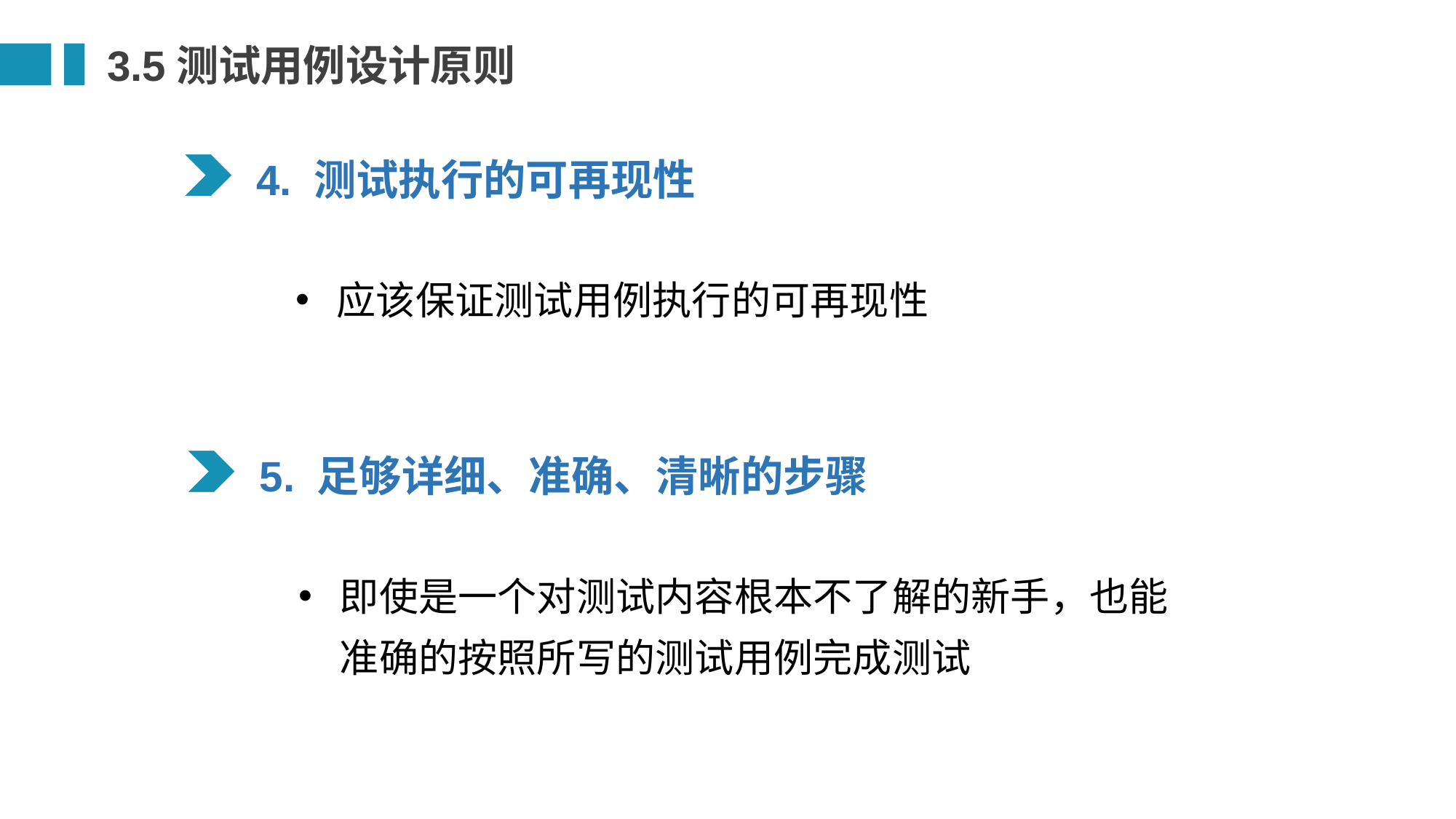

3.5测试用例设计原则

4. 测试执行的可再现性
应该保证测试用例执行的可再现性

5. 足够详细、准确、清晰的步骤
即使是一个对测试内容根本不了解的新手，也能准确的按照所写的测试用例完成测试
94